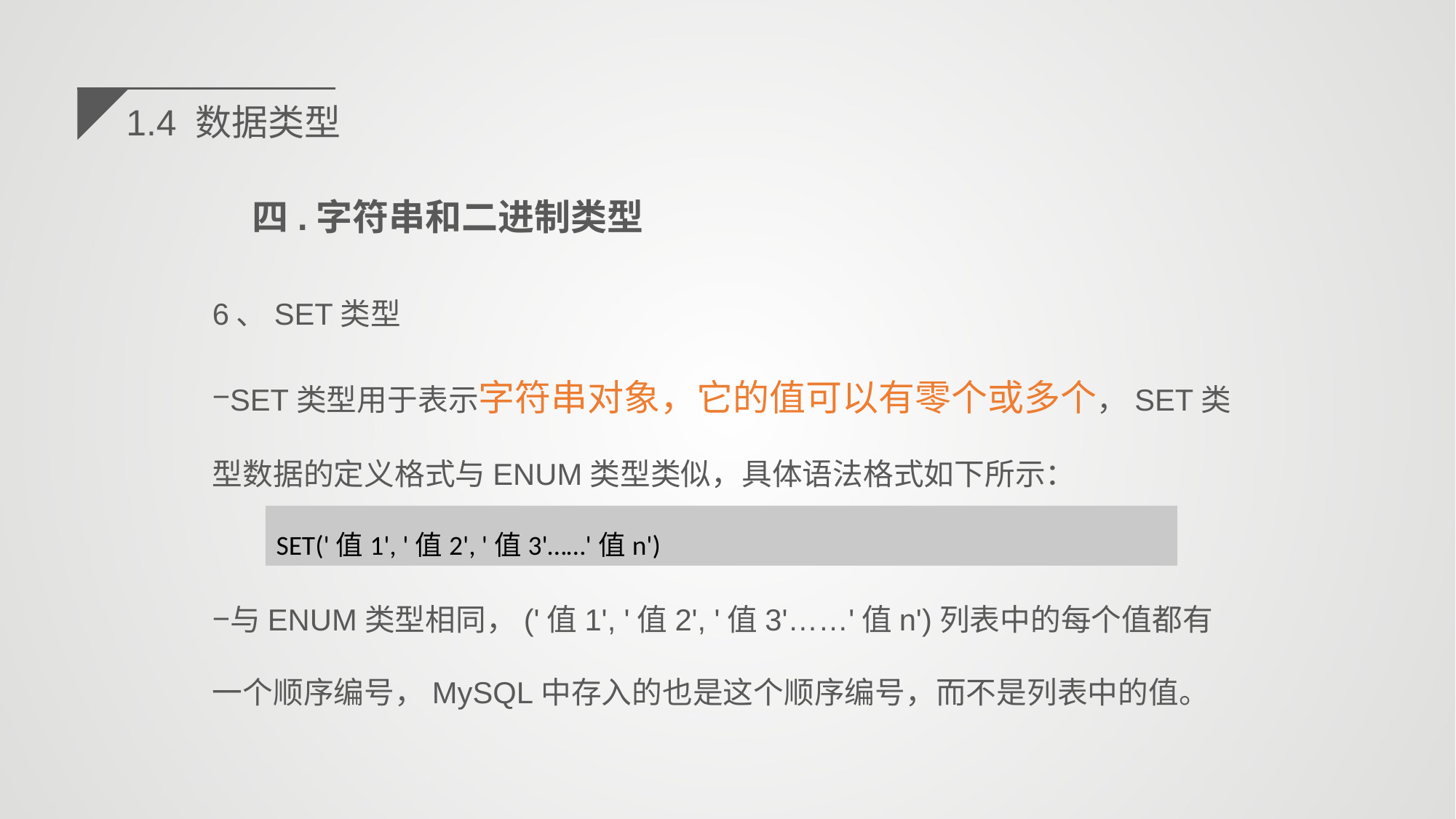

1.4 数据类型

四.字符串和二进制类型
6、SET类型
SET类型用于表示字符串对象，它的值可以有零个或多个，SET类型数据的定义格式与ENUM类型类似，具体语法格式如下所示：

与ENUM类型相同，('值1', '值2', '值3'……'值n')列表中的每个值都有一个顺序编号，MySQL中存入的也是这个顺序编号，而不是列表中的值。
SET('值1', '值2', '值3'……'值n')